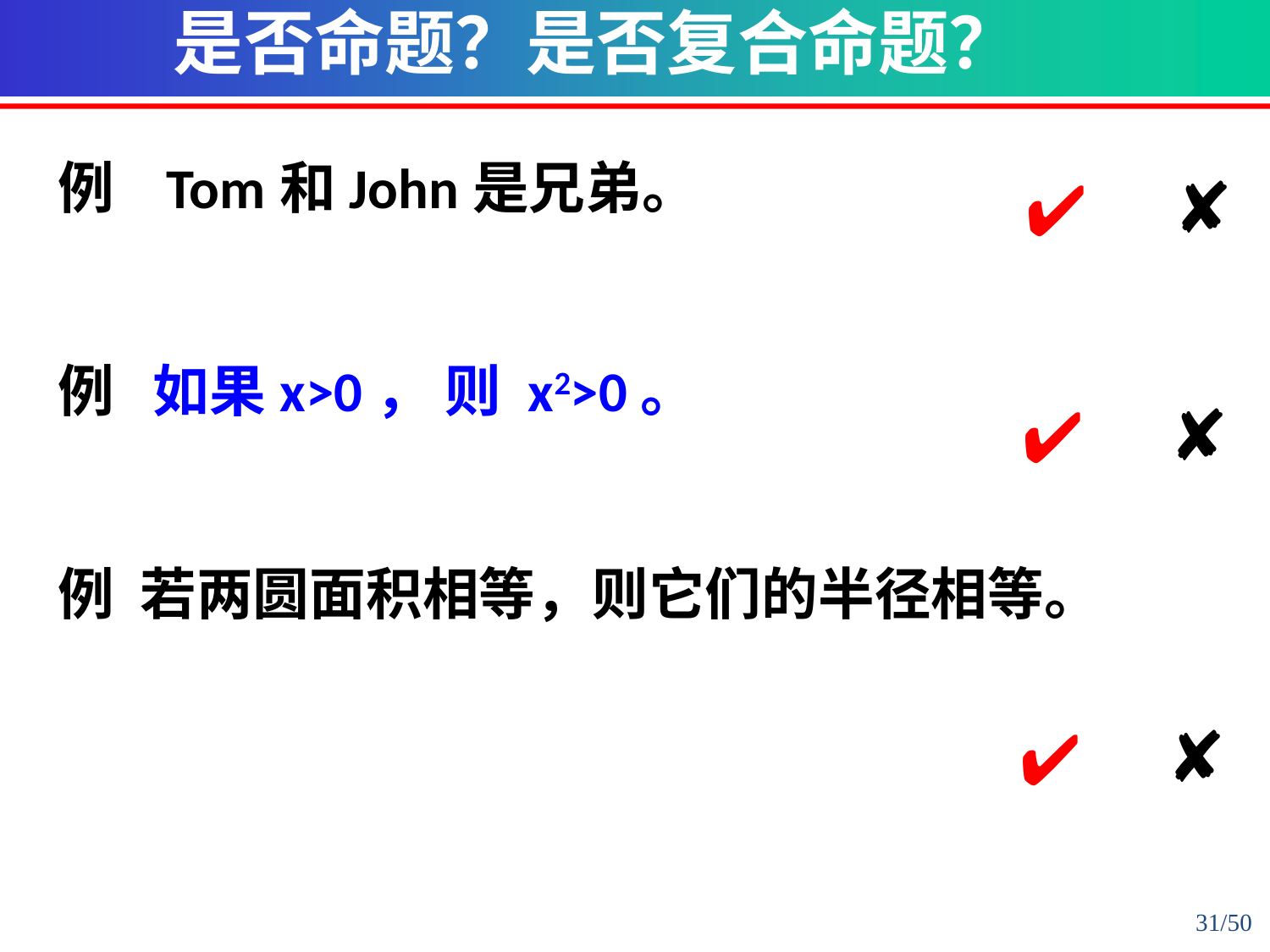

是否命题？是否复合命题？
例   Tom和John是兄弟。

例   如果x>0， 则 x2>0。

例  若两圆面积相等，则它们的半径相等。
✘
✔
✘
✔
✘
✔
31/50